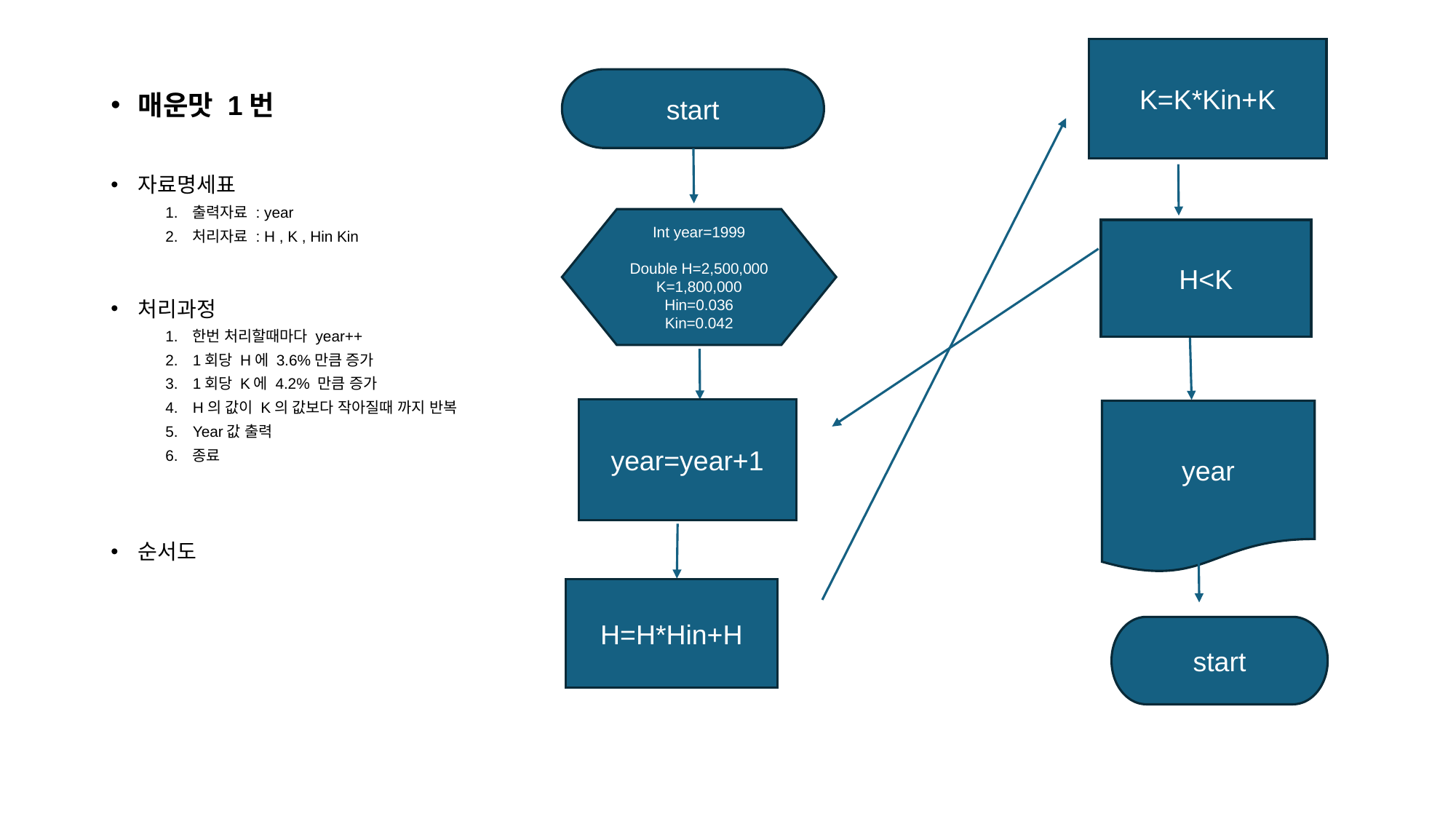

K=K*Kin+K

매운맛 1번

자료명세표
출력자료 : year
처리자료 : H , K , Hin Kin

처리과정
한번 처리할때마다 year++
1회당 H에 3.6%만큼 증가
1회당 K에 4.2% 만큼 증가
H의 값이 K의 값보다 작아질때 까지 반복
Year값 출력
종료

순서도

start
Int year=1999

Double H=2,500,000 K=1,800,000
Hin=0.036
Kin=0.042
H<K
year=year+1
year
H=H*Hin+H
start